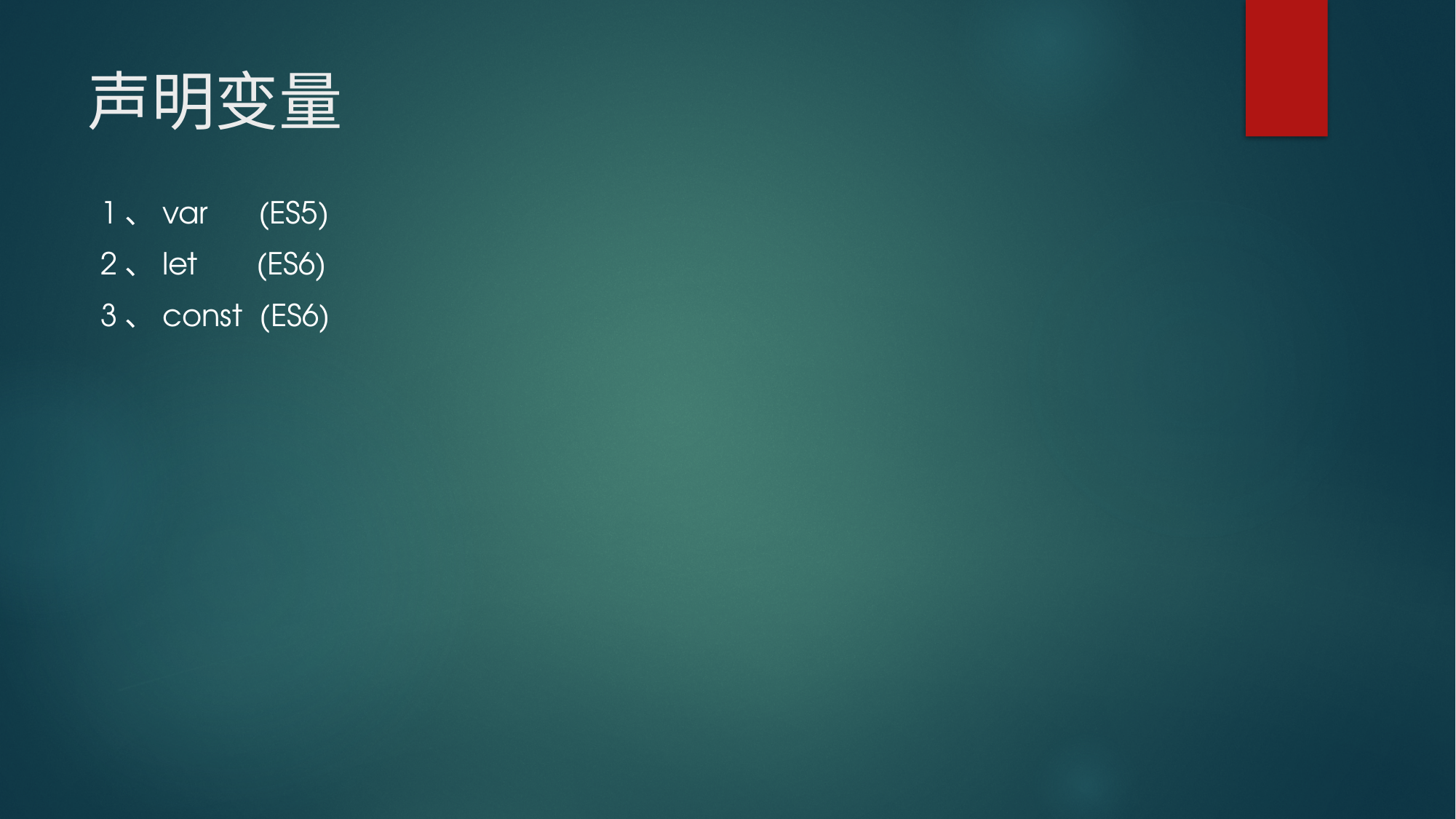

# 声明变量
1、var      (ES5)
2、let       (ES6)
3、const  (ES6)